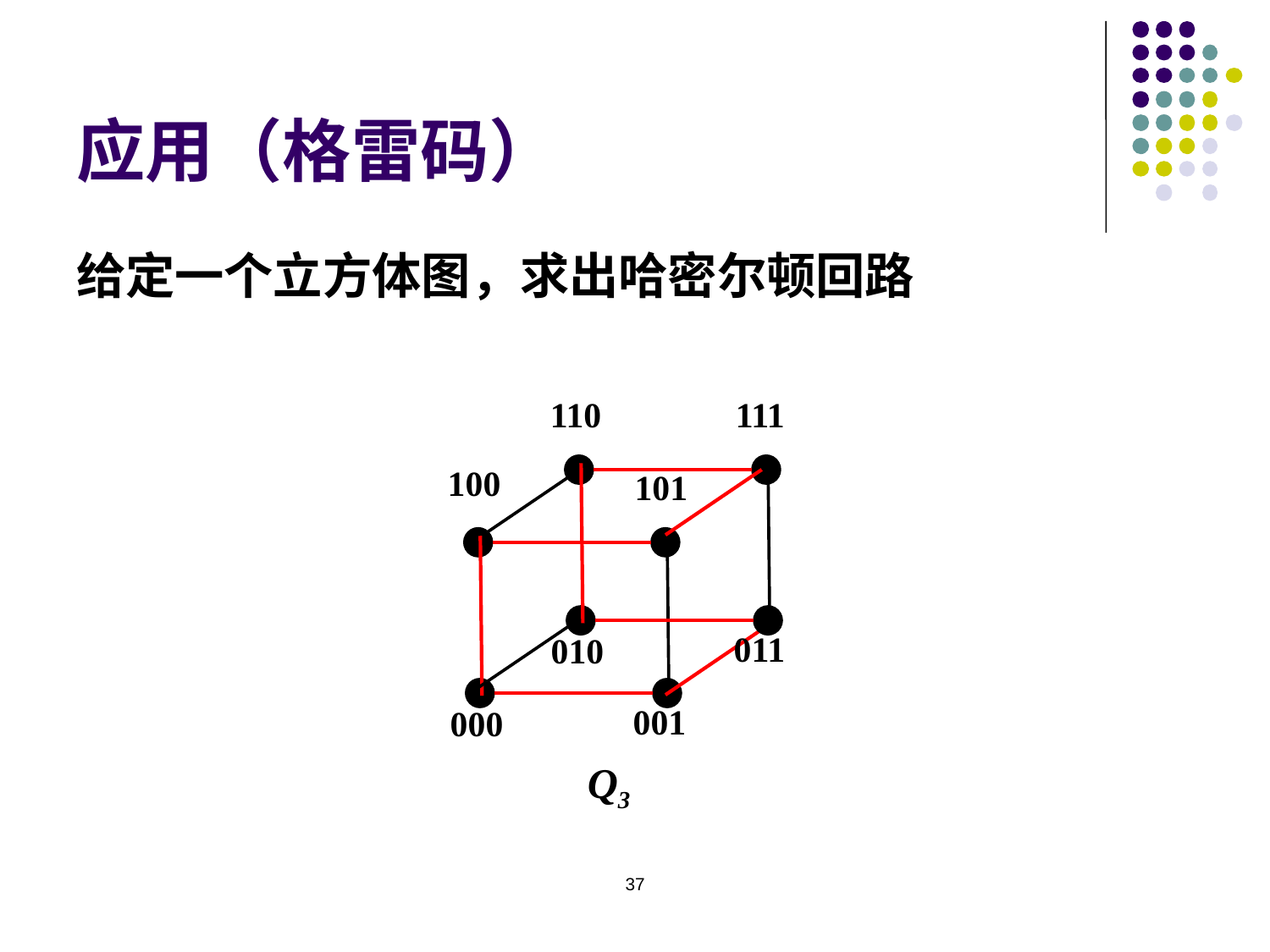

# 应用（格雷码）
给定一个立方体图，求出哈密尔顿回路
110
111
100

101

Q3
011
010
001
000
37